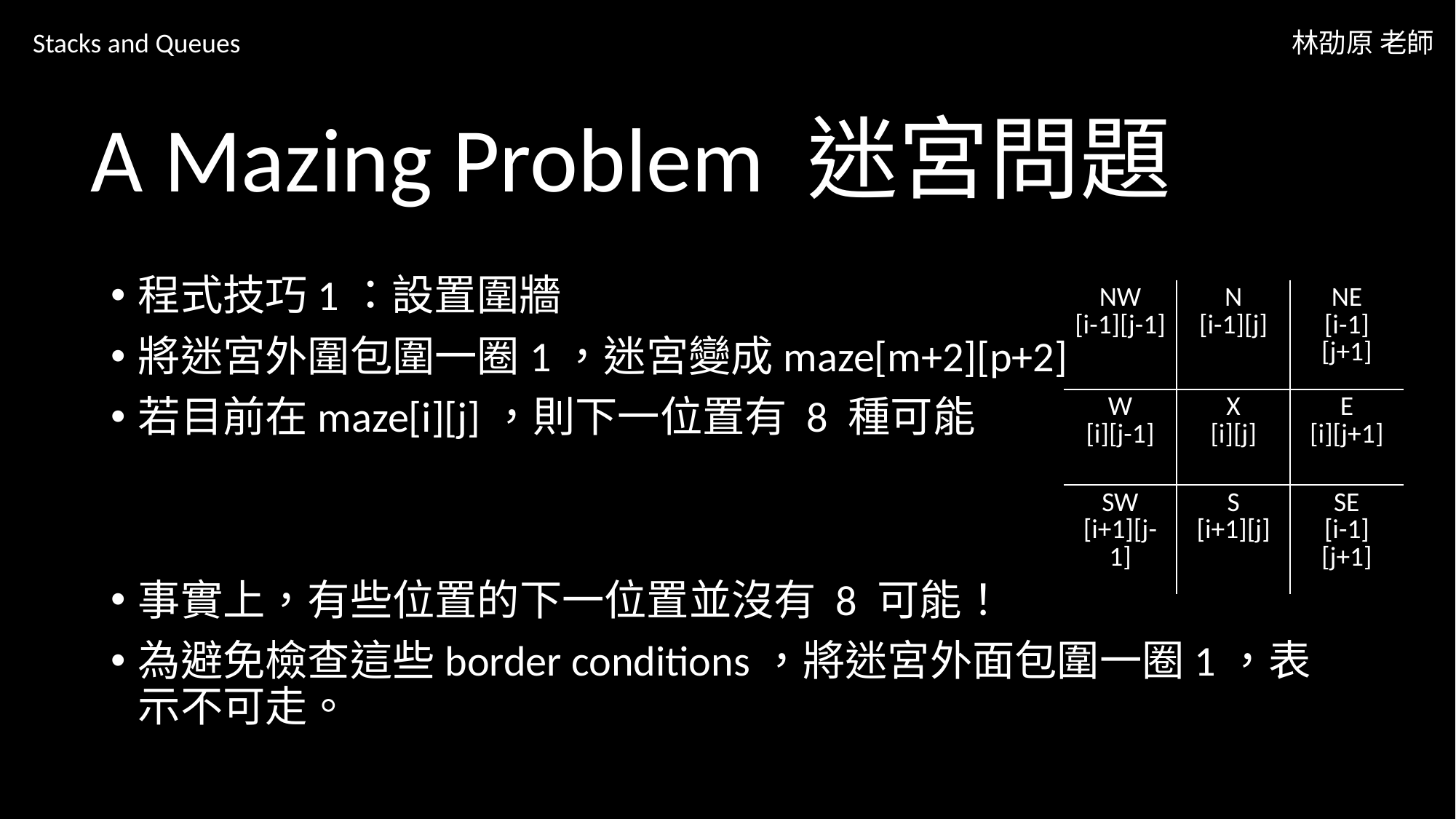

Stacks and Queues
林劭原 老師
# A Mazing Problem 迷宮問題
程式技巧1：設置圍牆
將迷宮外圍包圍一圈1，迷宮變成maze[m+2][p+2]
若目前在maze[i][j]，則下一位置有 8 種可能

事實上，有些位置的下一位置並沒有 8 可能！
為避免檢查這些border conditions，將迷宮外面包圍一圈1，表示不可走。
| NW [i-1][j-1] | N [i-1][j] | NE [i-1][j+1] |
| --- | --- | --- |
| W [i][j-1] | X [i][j] | E [i][j+1] |
| SW [i+1][j-1] | S [i+1][j] | SE [i-1][j+1] |